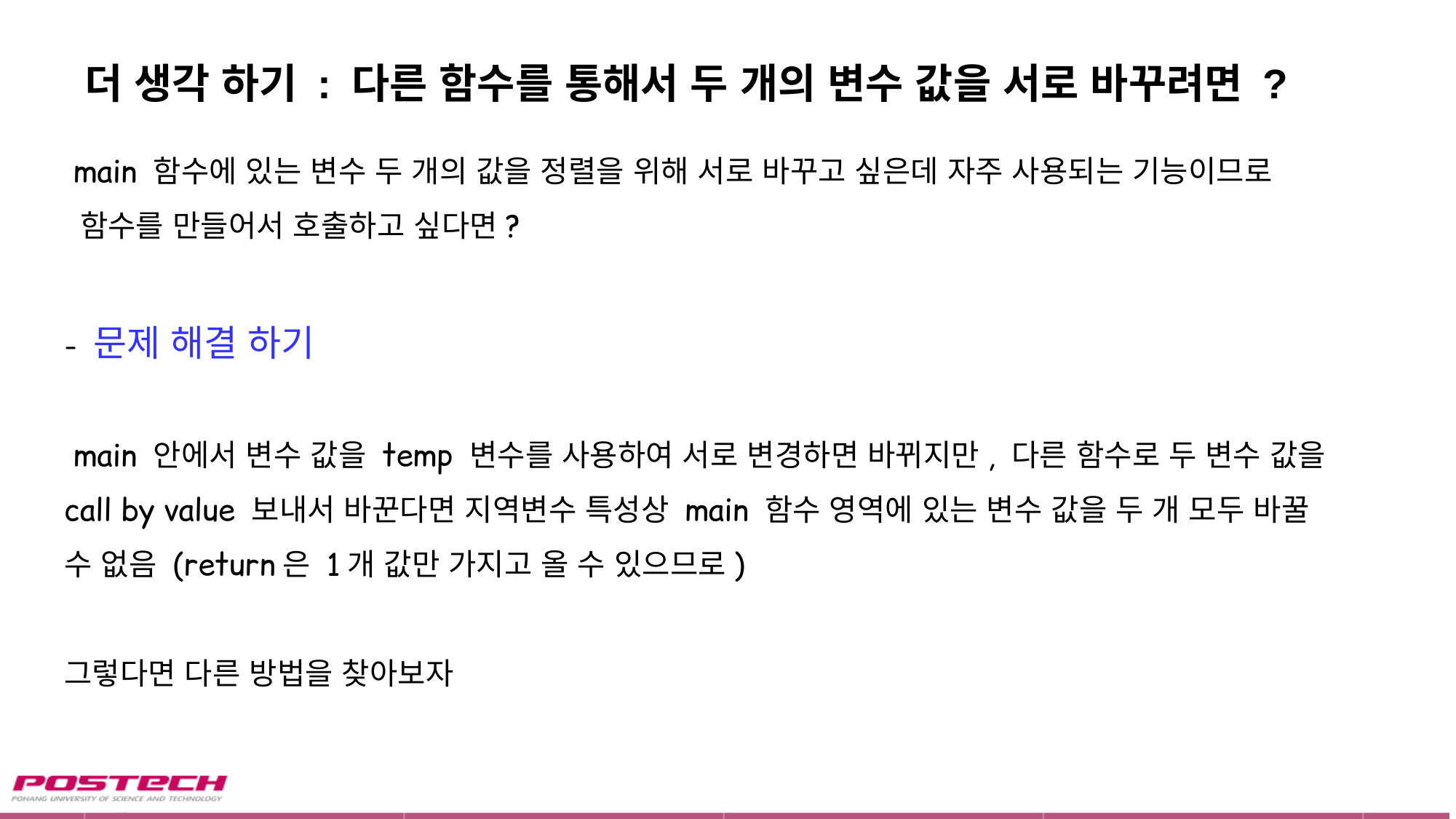

# 더 생각 하기 : 다른 함수를 통해서 두 개의 변수 값을 서로 바꾸려면 ?
 main 함수에 있는 변수 두 개의 값을 정렬을 위해 서로 바꾸고 싶은데 자주 사용되는 기능이므로
 함수를 만들어서 호출하고 싶다면?

- 문제 해결 하기

 main 안에서 변수 값을 temp 변수를 사용하여 서로 변경하면 바뀌지만, 다른 함수로 두 변수 값을
call by value 보내서 바꾼다면 지역변수 특성상 main 함수 영역에 있는 변수 값을 두 개 모두 바꿀
수 없음 (return은 1개 값만 가지고 올 수 있으므로)

그렇다면 다른 방법을 찾아보자